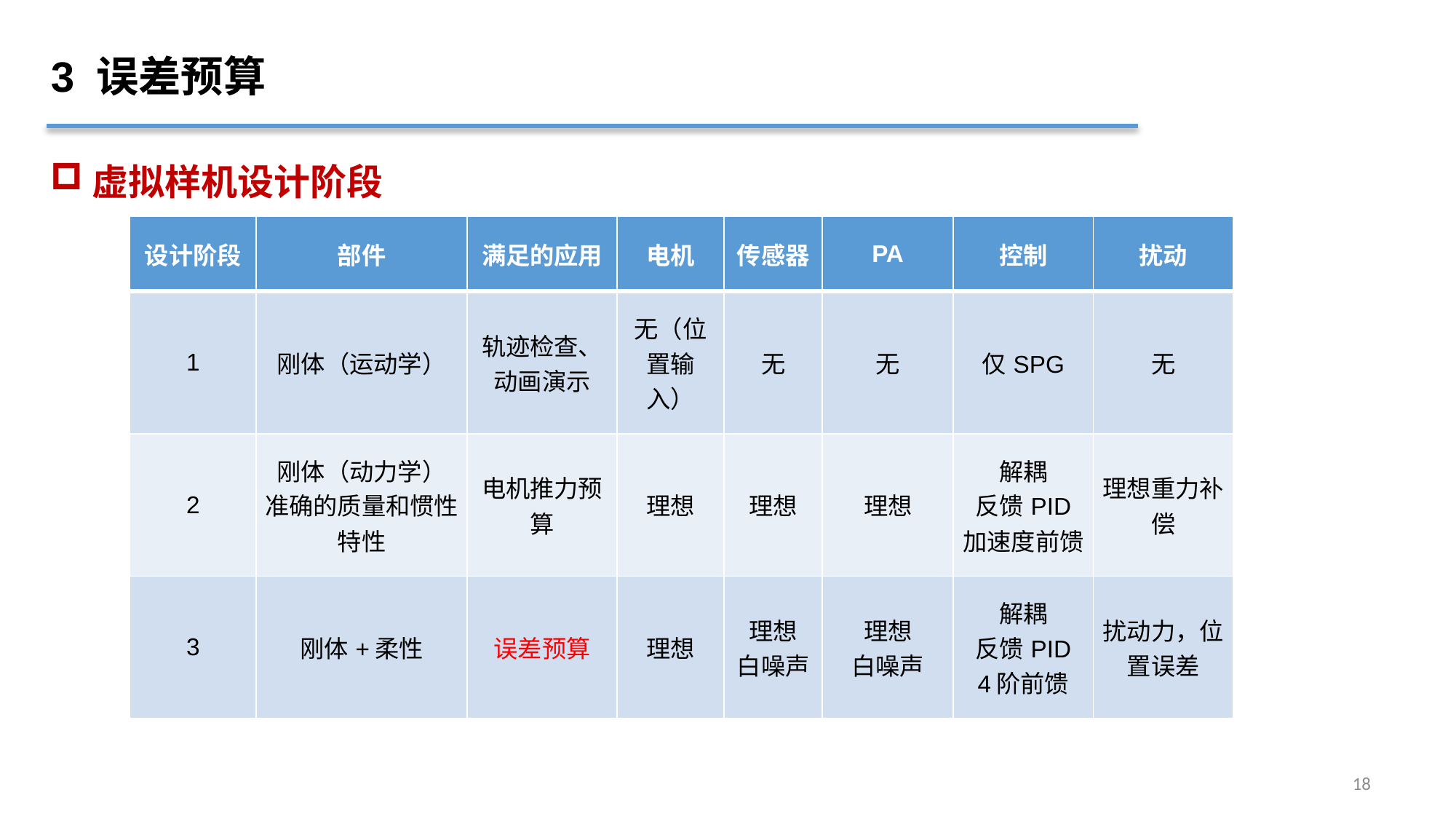

# 3 误差预算
虚拟样机设计阶段
| 设计阶段 | 部件 | 满足的应用 | 电机 | 传感器 | PA | 控制 | 扰动 |
| --- | --- | --- | --- | --- | --- | --- | --- |
| 1 | 刚体（运动学） | 轨迹检查、动画演示 | 无（位置输入） | 无 | 无 | 仅SPG | 无 |
| 2 | 刚体（动力学） 准确的质量和惯性特性 | 电机推力预算 | 理想 | 理想 | 理想 | 解耦 反馈PID 加速度前馈 | 理想重力补偿 |
| 3 | 刚体+柔性 | 误差预算 | 理想 | 理想 白噪声 | 理想 白噪声 | 解耦 反馈PID 4阶前馈 | 扰动力，位置误差 |
18